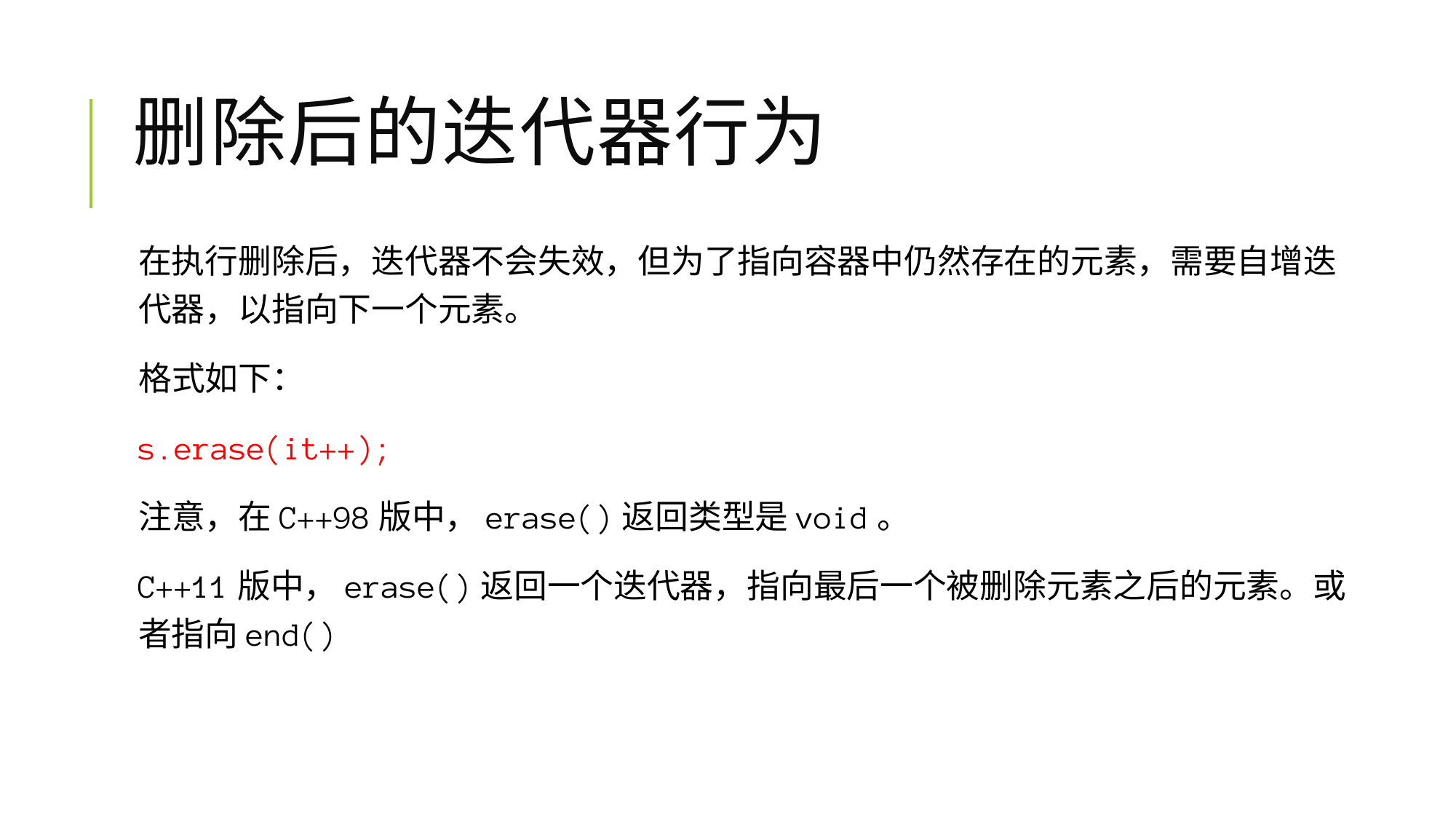

# 删除后的迭代器行为
在执行删除后，迭代器不会失效，但为了指向容器中仍然存在的元素，需要自增迭代器，以指向下一个元素。
格式如下：
s.erase(it++);
注意，在C++98版中，erase()返回类型是void。
C++11版中，erase()返回一个迭代器，指向最后一个被删除元素之后的元素。或者指向end()